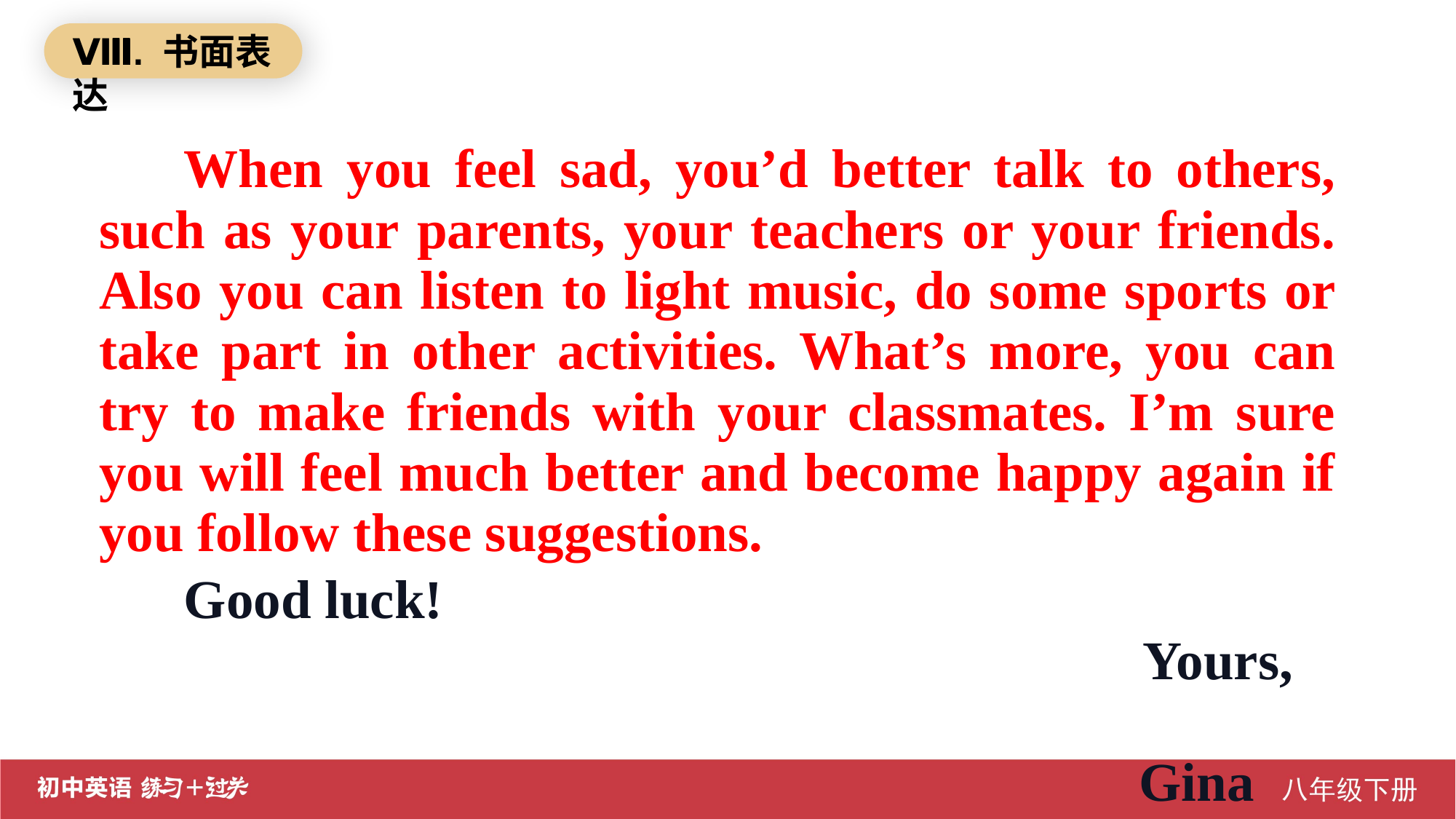

Ⅷ. 书面表达

Good luck!
                                      Yours,
                                      Gina
When you feel sad, you’d better talk to others, such as your parents, your teachers or your friends. Also you can listen to light music, do some sports or take part in other activities. What’s more, you can try to make friends with your classmates. I’m sure you will feel much better and become happy again if you follow these suggestions.